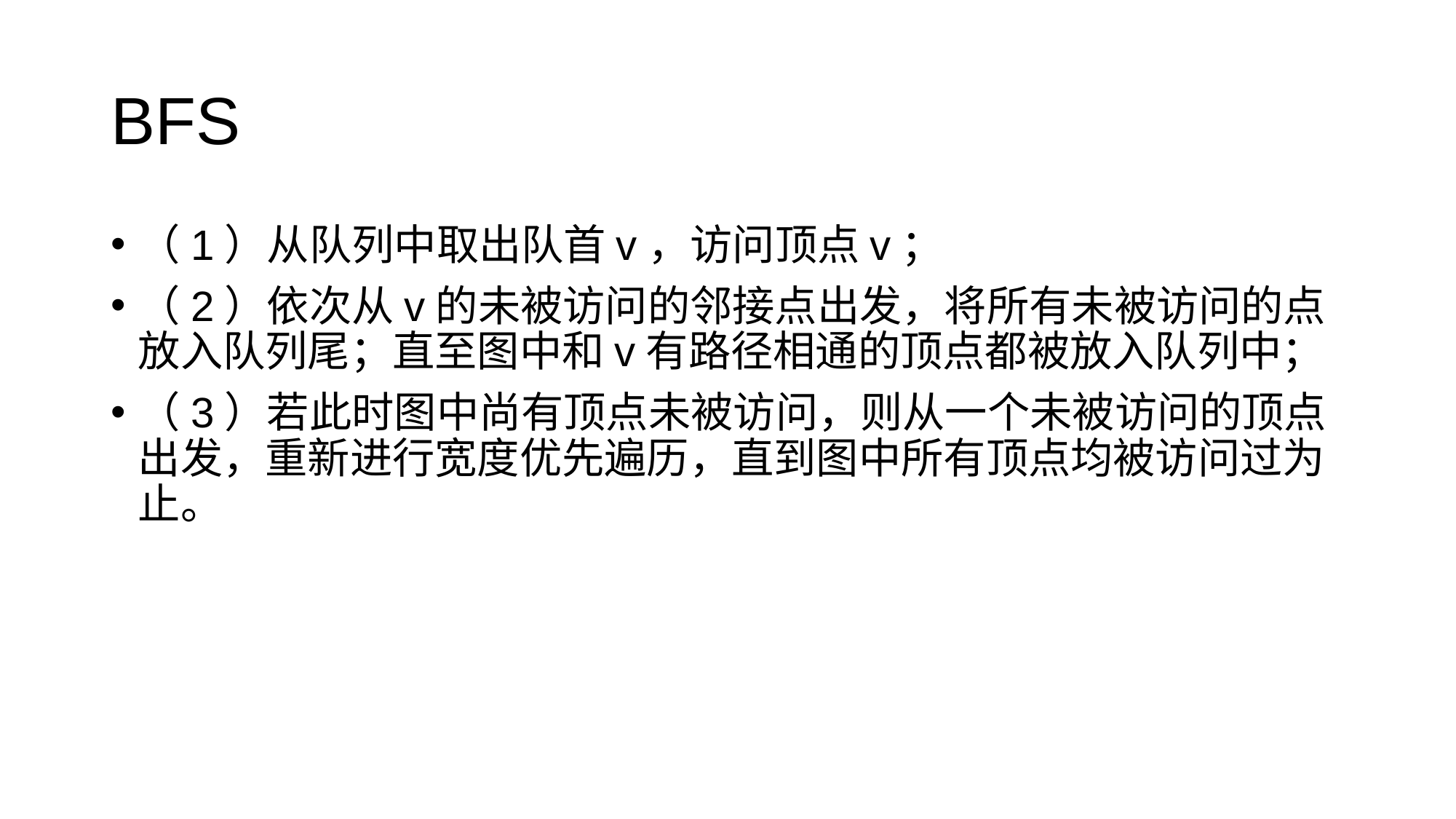

# BFS
（1）从队列中取出队首v，访问顶点v；
（2）依次从v的未被访问的邻接点出发，将所有未被访问的点放入队列尾；直至图中和v有路径相通的顶点都被放入队列中；
（3）若此时图中尚有顶点未被访问，则从一个未被访问的顶点出发，重新进行宽度优先遍历，直到图中所有顶点均被访问过为止。